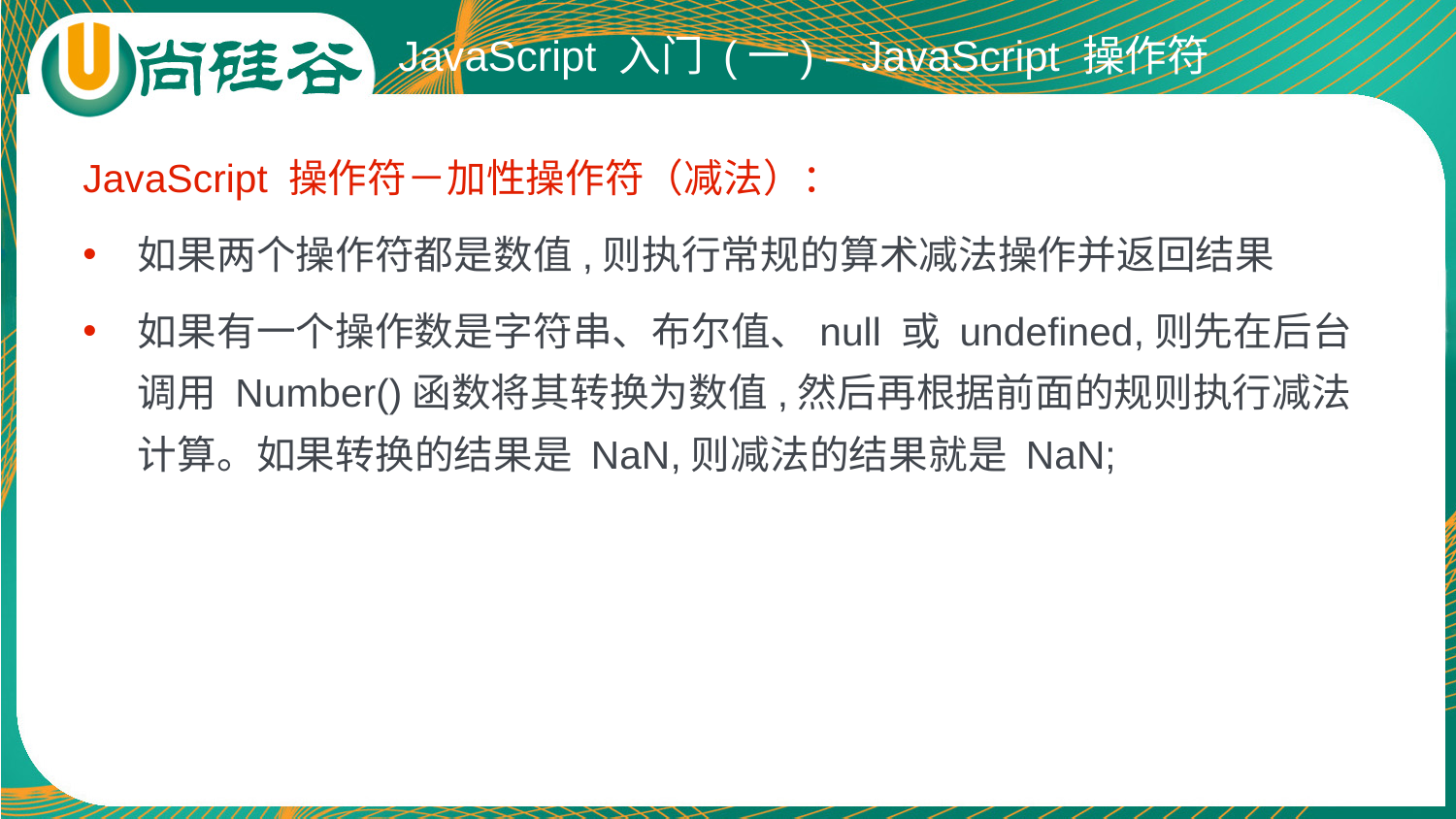

# JavaScript 入门 (一) – JavaScript 操作符
JavaScript 操作符－加性操作符（减法）：
如果两个操作符都是数值,则执行常规的算术减法操作并返回结果
如果有一个操作数是字符串、布尔值、null 或 undefined,则先在后台调用 Number()函数将其转换为数值,然后再根据前面的规则执行减法计算。如果转换的结果是 NaN,则减法的结果就是 NaN;